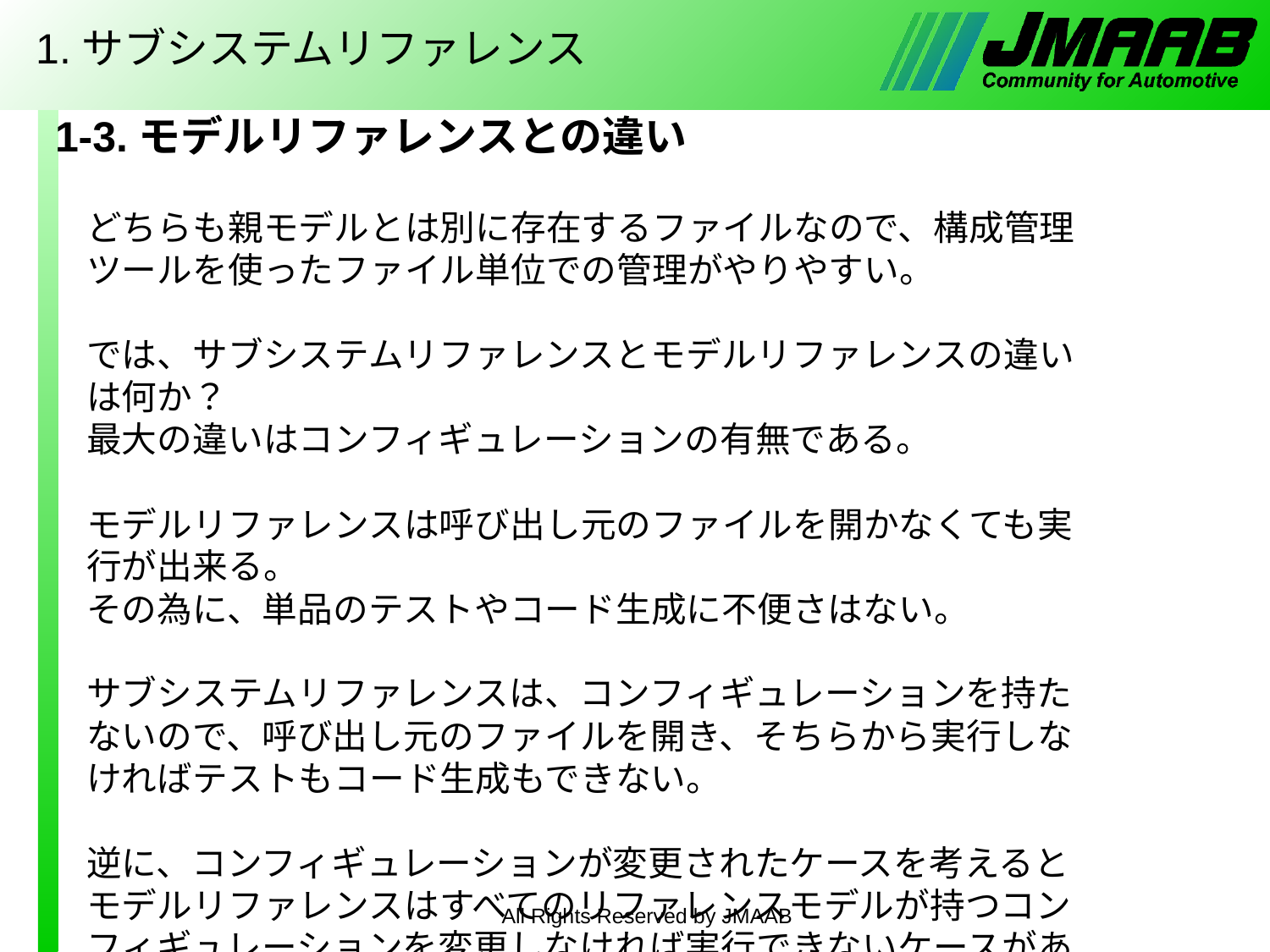

# 1.サブシステムリファレンス
1-3.モデルリファレンスとの違い
どちらも親モデルとは別に存在するファイルなので、構成管理ツールを使ったファイル単位での管理がやりやすい。

では、サブシステムリファレンスとモデルリファレンスの違いは何か？
最大の違いはコンフィギュレーションの有無である。

モデルリファレンスは呼び出し元のファイルを開かなくても実行が出来る。
その為に、単品のテストやコード生成に不便さはない。

サブシステムリファレンスは、コンフィギュレーションを持たないので、呼び出し元のファイルを開き、そちらから実行しなければテストもコード生成もできない。

逆に、コンフィギュレーションが変更されたケースを考えるとモデルリファレンスはすべてのリファレンスモデルが持つコンフィギュレーションを変更しなければ実行できないケースがあるが、モデルリファレンスにはそういった懸念はない。